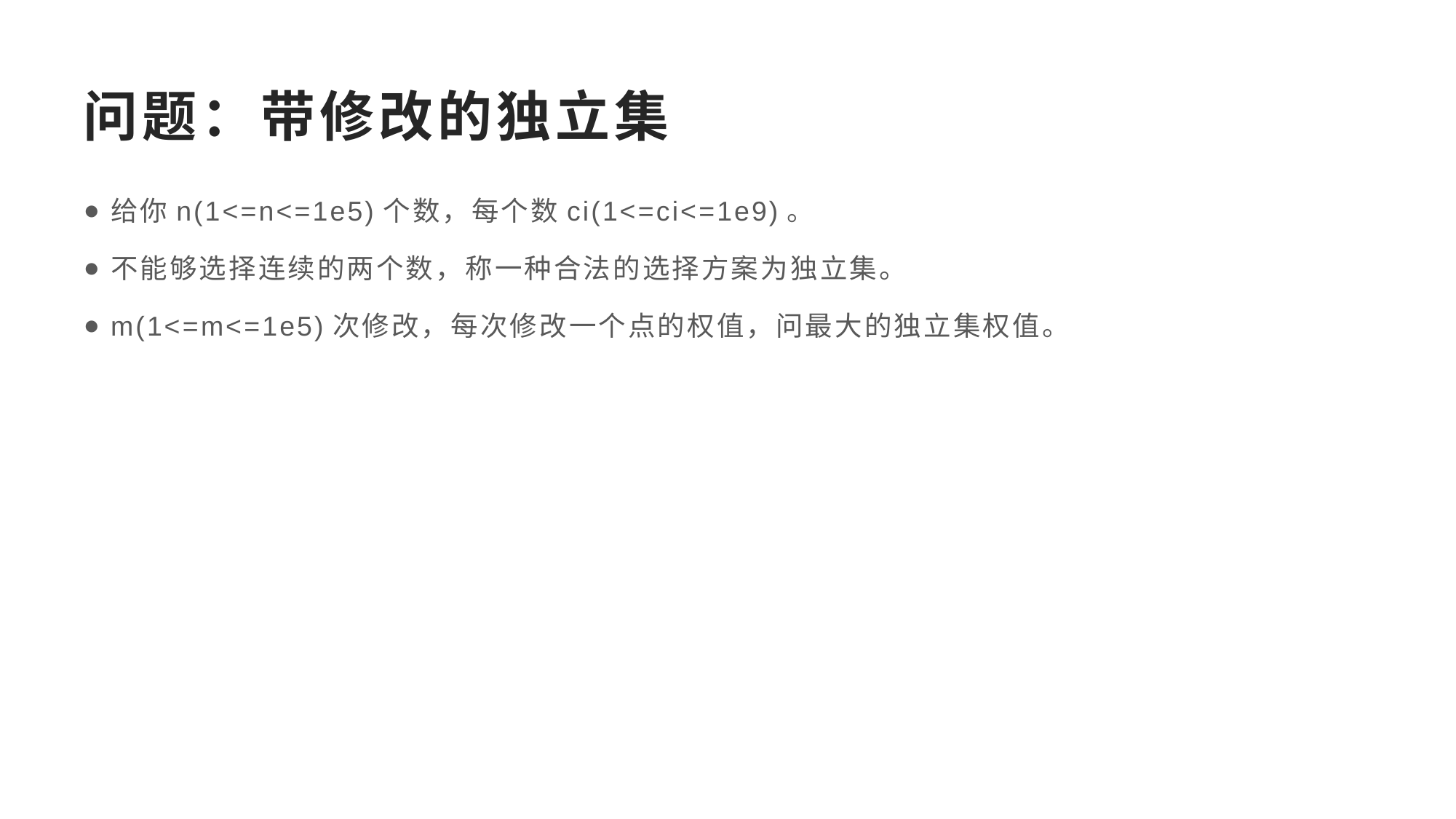

# 问题：带修改的独立集
给你n(1<=n<=1e5)个数，每个数ci(1<=ci<=1e9)。
不能够选择连续的两个数，称一种合法的选择方案为独立集。
m(1<=m<=1e5)次修改，每次修改一个点的权值，问最大的独立集权值。